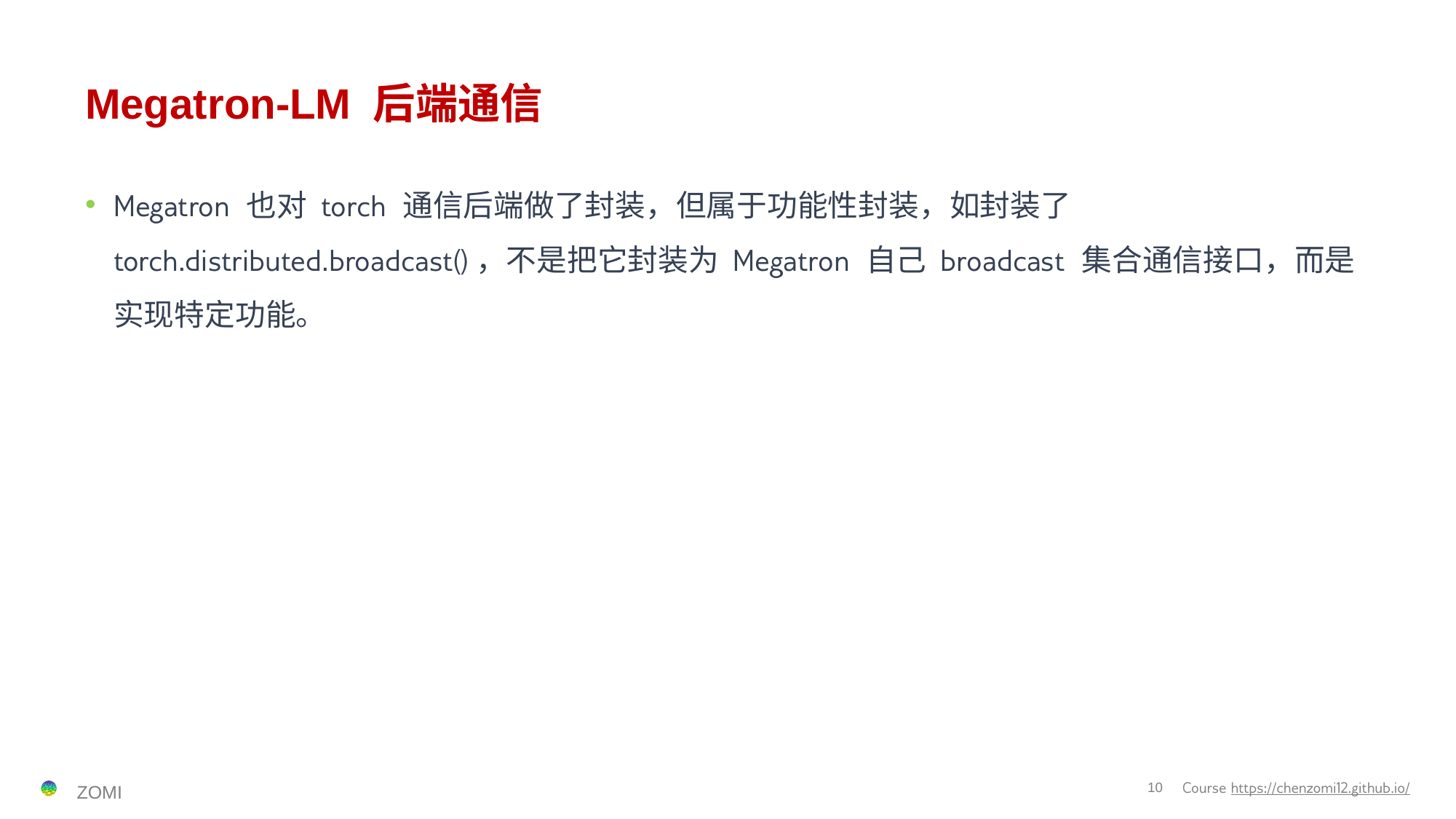

# Megatron-LM 后端通信
Megatron 也对 torch 通信后端做了封装，但属于功能性封装，如封装了 torch.distributed.broadcast()，不是把它封装为 Megatron 自己 broadcast 集合通信接口，而是实现特定功能。